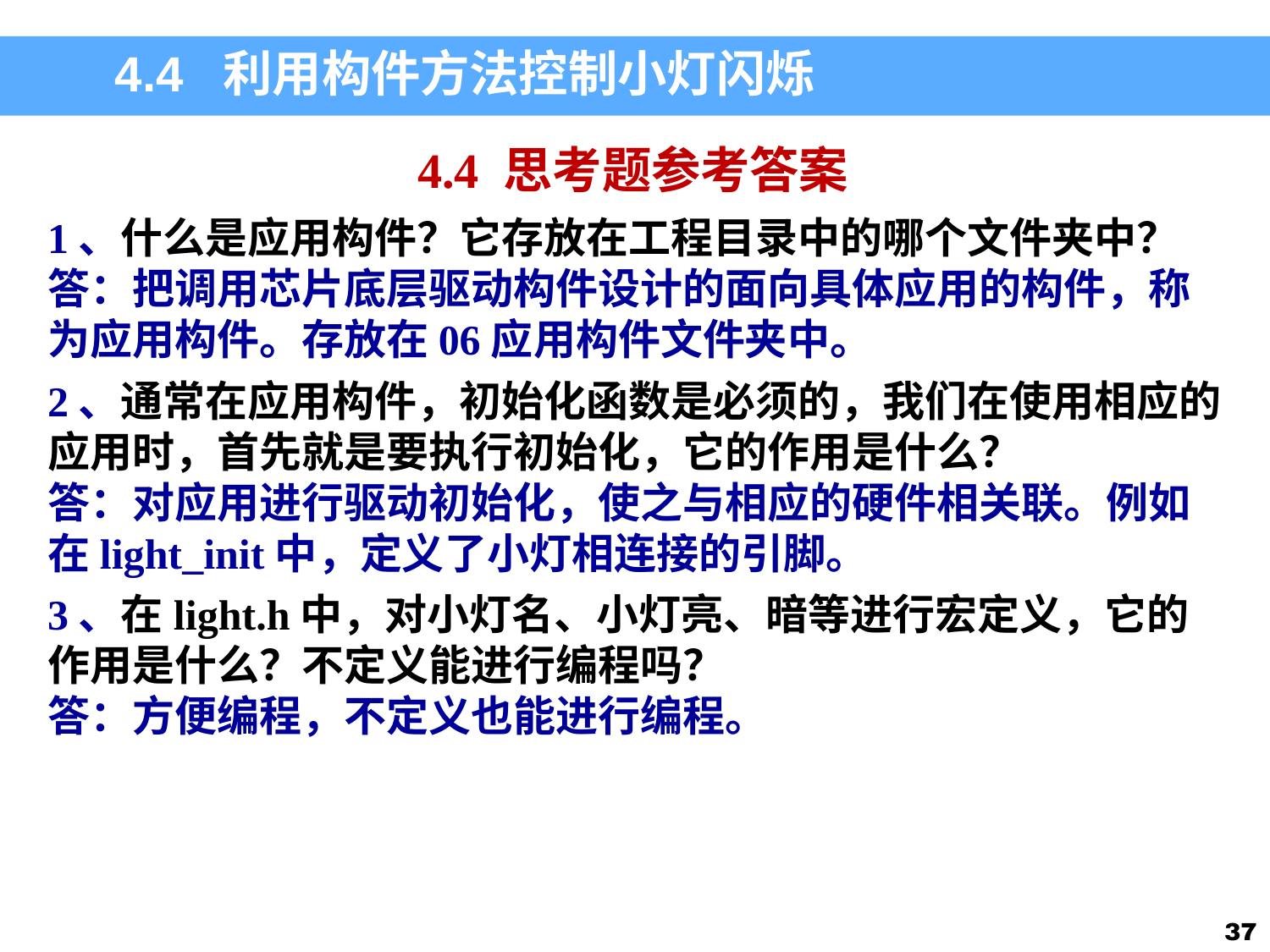

4.4  利用构件方法控制小灯闪烁

4.4 思考题参考答案
1、什么是应用构件？它存放在工程目录中的哪个文件夹中？
答：把调用芯片底层驱动构件设计的面向具体应用的构件，称为应用构件。存放在06应用构件文件夹中。
2、通常在应用构件，初始化函数是必须的，我们在使用相应的应用时，首先就是要执行初始化，它的作用是什么？
答：对应用进行驱动初始化，使之与相应的硬件相关联。例如在light_init中，定义了小灯相连接的引脚。
3、在light.h中，对小灯名、小灯亮、暗等进行宏定义，它的作用是什么？不定义能进行编程吗？
答：方便编程，不定义也能进行编程。

37